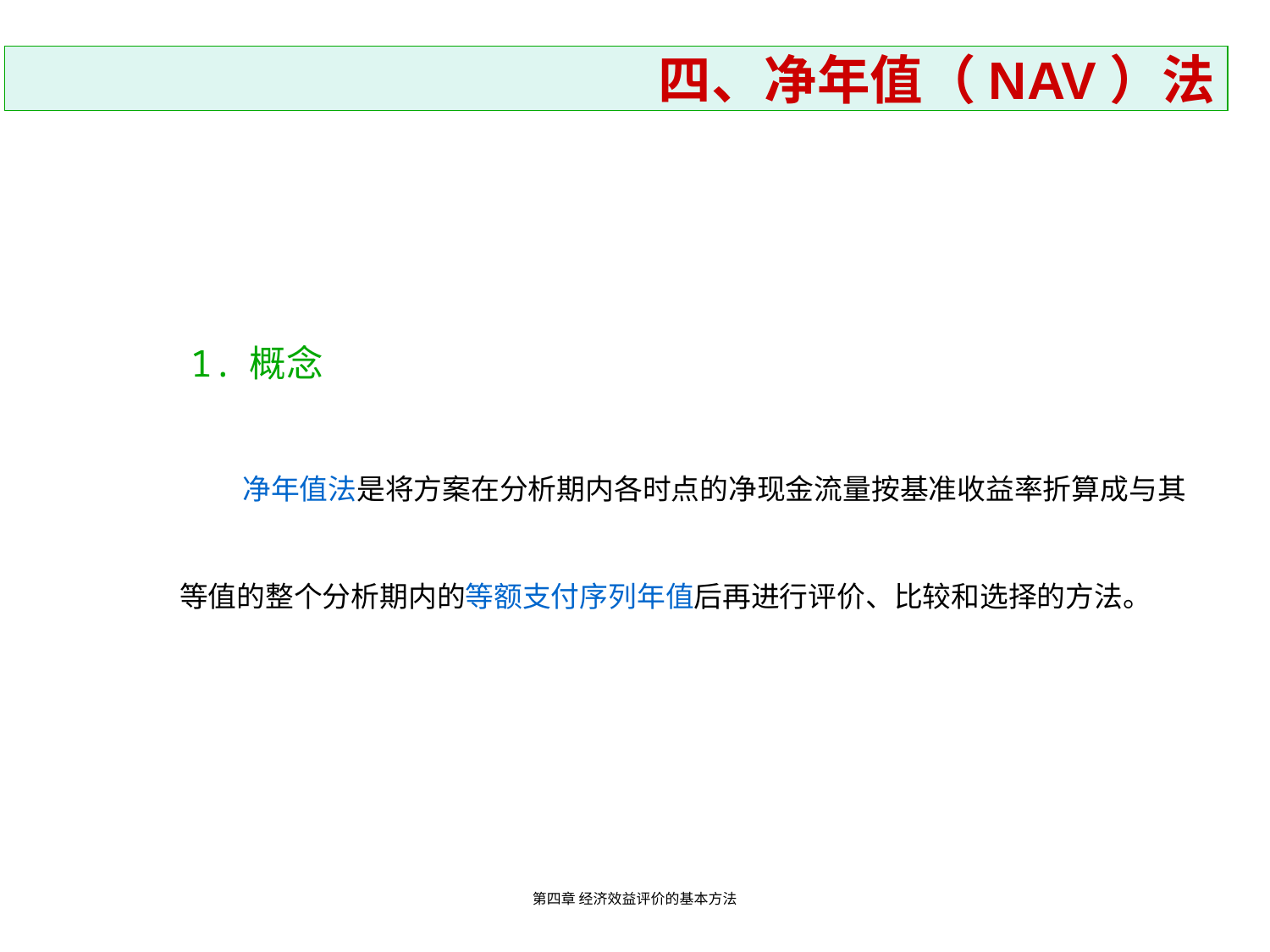

四、净年值（NAV）法
2
1.概念
        净年值法是将方案在分析期内各时点的净现金流量按基准收益率折算成与其等值的整个分析期内的等额支付序列年值后再进行评价、比较和选择的方法。
第四章 经济效益评价的基本方法